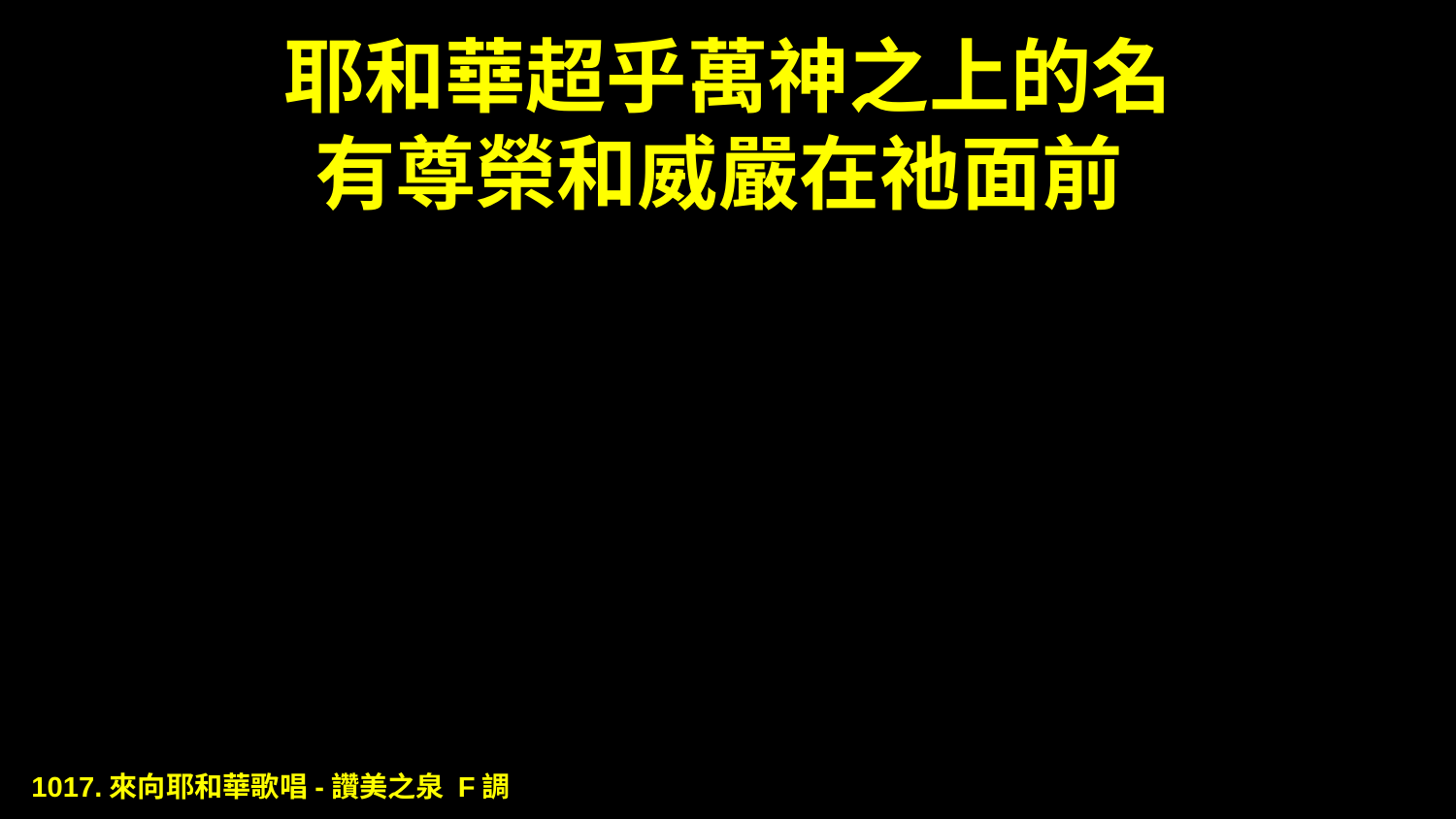

# 耶和華超乎萬神之上的名 有尊榮和威嚴在祂面前
1017.來向耶和華歌唱-讚美之泉 F調